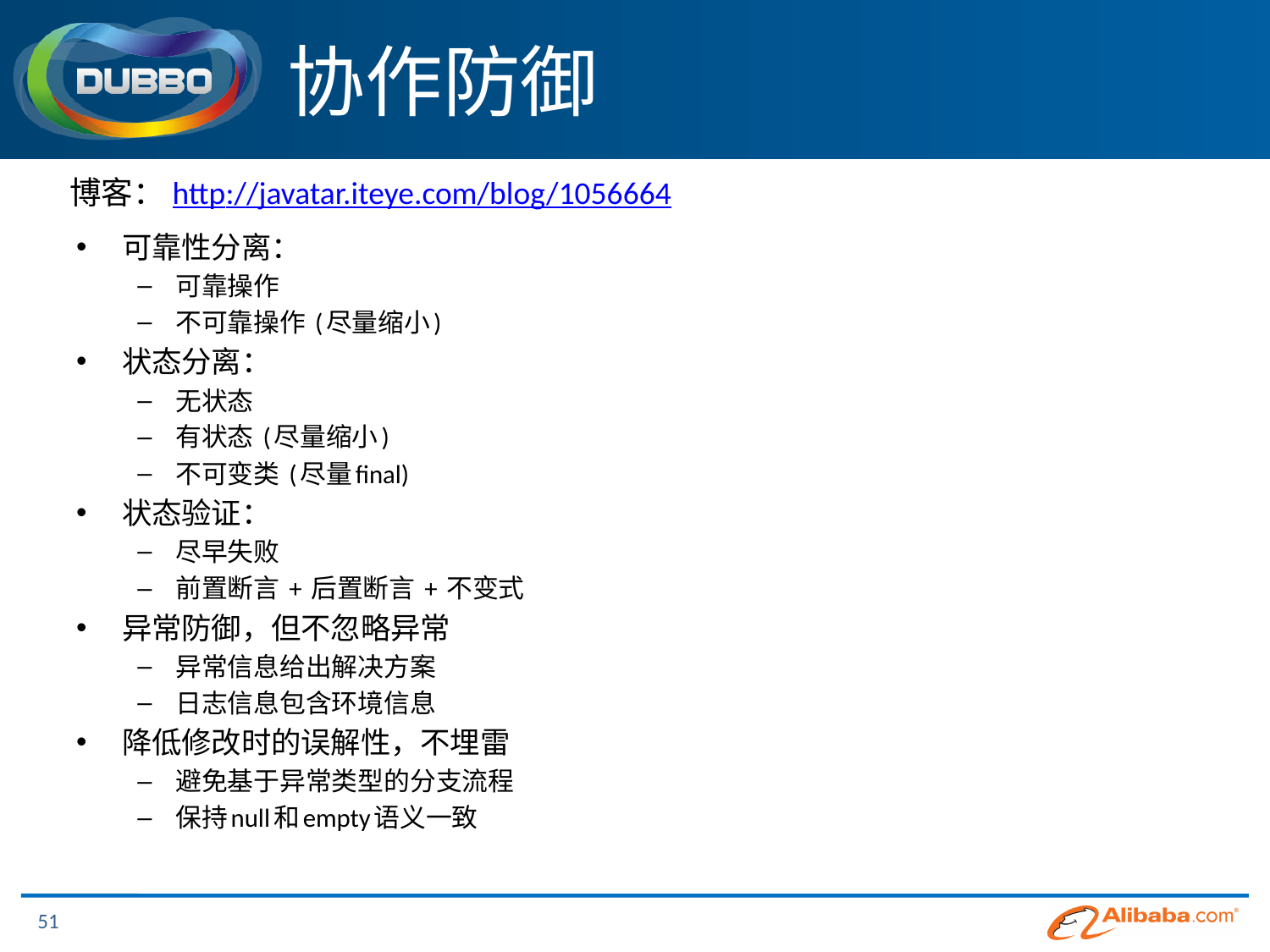

# 协作防御
博客：http://javatar.iteye.com/blog/1056664
可靠性分离：
可靠操作
不可靠操作 (尽量缩小)
状态分离：
无状态
有状态 (尽量缩小)
不可变类 (尽量final)
状态验证：
尽早失败
前置断言 + 后置断言 + 不变式
异常防御，但不忽略异常
异常信息给出解决方案
日志信息包含环境信息
降低修改时的误解性，不埋雷
避免基于异常类型的分支流程
保持null和empty语义一致
51